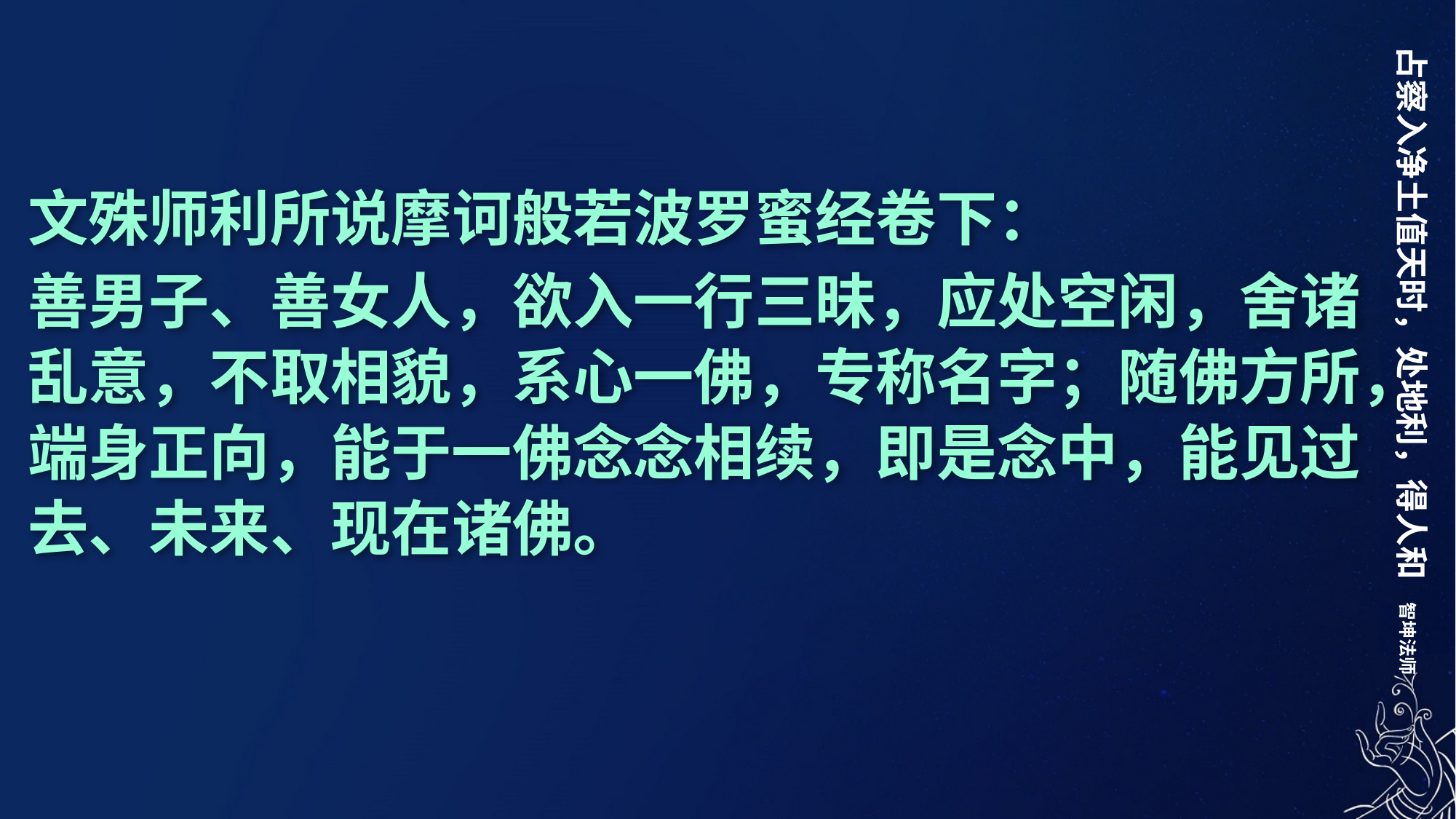

文殊师利所说摩诃般若波罗蜜经卷下：
善男子、善女人，欲入一行三昧，应处空闲，舍诸乱意，不取相貌，系心一佛，专称名字；随佛方所，端身正向，能于一佛念念相续，即是念中，能见过去、未来、现在诸佛。